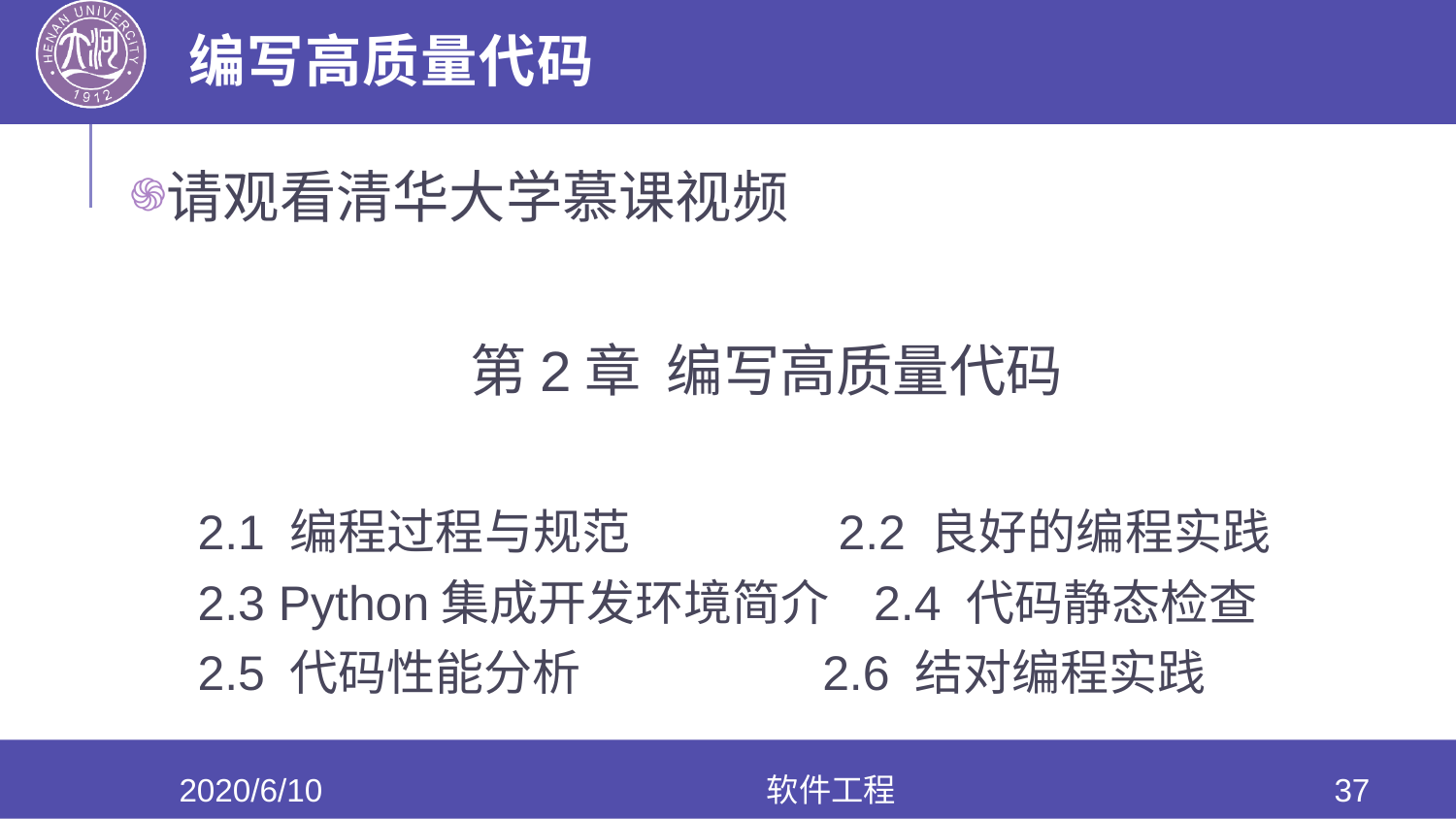

# 编写高质量代码
请观看清华大学慕课视频

第2章  编写高质量代码

     2.1 编程过程与规范                  2.2 良好的编程实践
     2.3 Python集成开发环境简介   2.4 代码静态检查
     2.5 代码性能分析                     2.6 结对编程实践
2020/6/10
软件工程
37